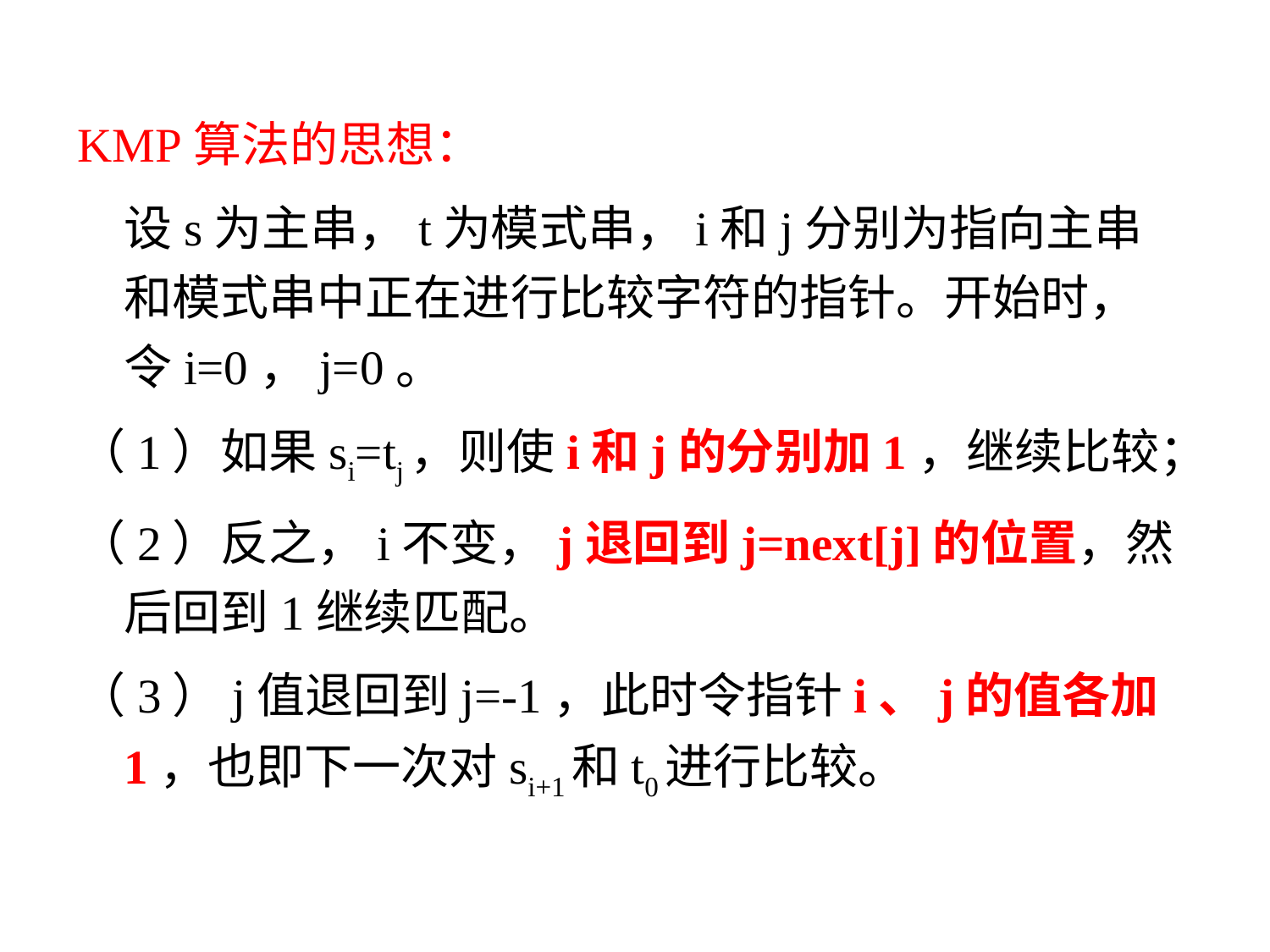

KMP算法的思想：
	设s为主串，t为模式串，i和j分别为指向主串和模式串中正在进行比较字符的指针。开始时，令i=0，j=0。
（1）如果si=tj，则使i和j的分别加1，继续比较；
（2）反之，i不变，j退回到j=next[j]的位置，然后回到1继续匹配。
（3）j值退回到j=-1，此时令指针i、j的值各加1，也即下一次对si+1和t0进行比较。